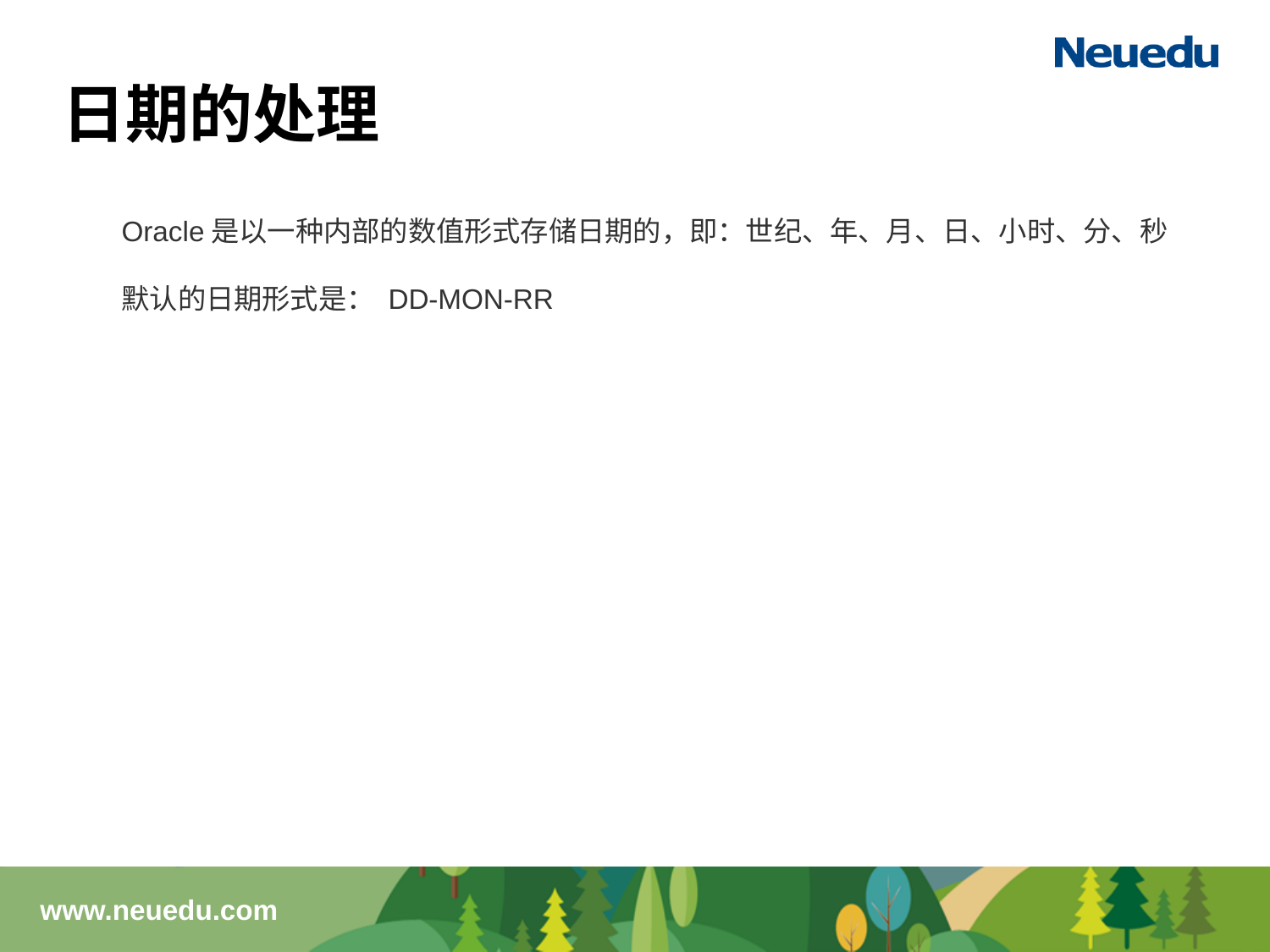

日期的处理
Oracle是以一种内部的数值形式存储日期的，即：世纪、年、月、日、小时、分、秒

默认的日期形式是： DD-MON-RR